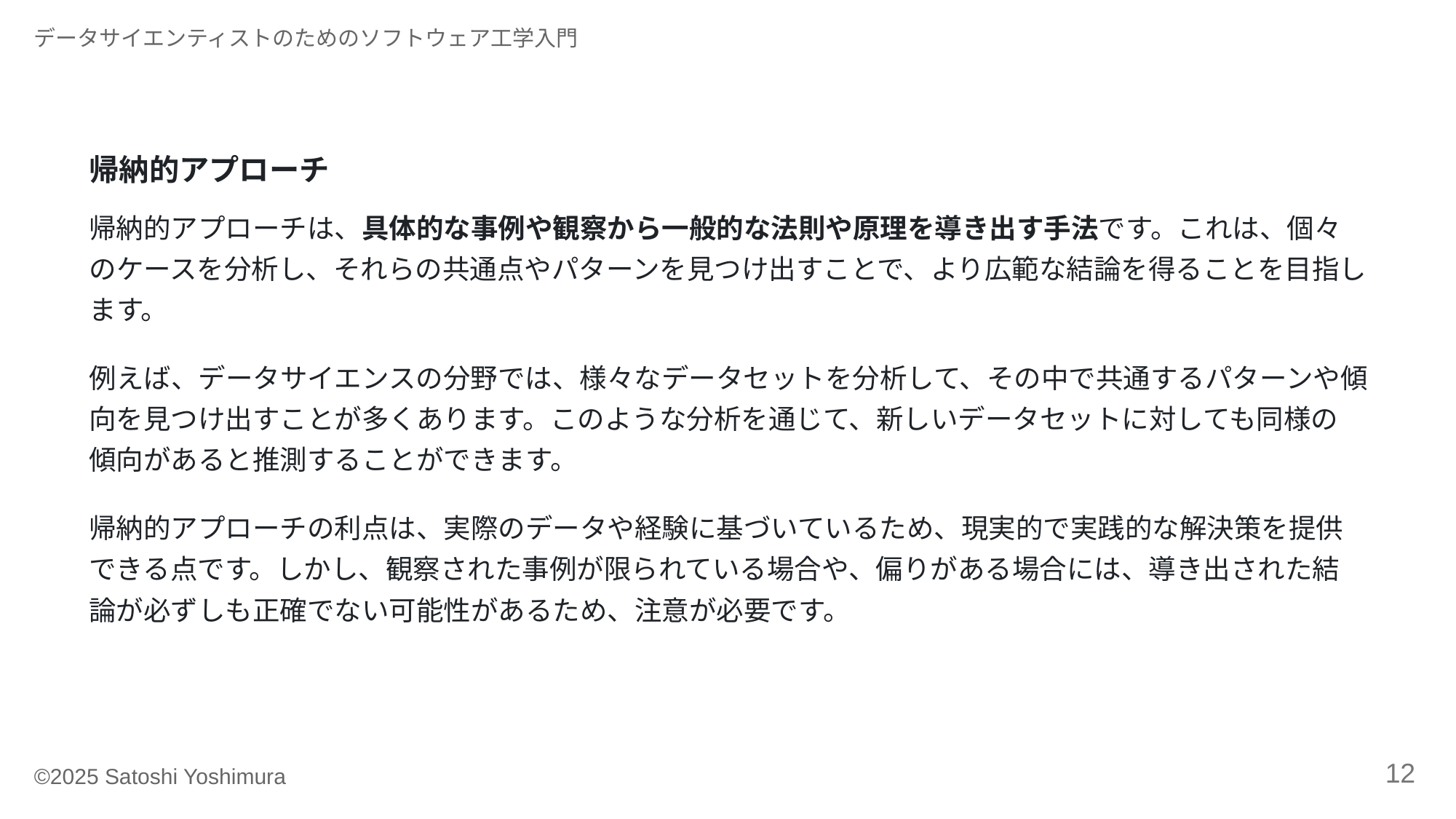

データサイエンティストのためのソフトウェア⼯学⼊⾨
帰納的アプローチ
帰納的アプローチは、具体的な事例や観察から⼀般的な法則や原理を導き出す⼿法です。これは、個々
のケースを分析し、それらの共通点やパターンを⾒つけ出すことで、より広範な結論を得ることを⽬指し
ます。
例えば、データサイエンスの分野では、様々なデータセットを分析して、その中で共通するパターンや傾
向を⾒つけ出すことが多くあります。このような分析を通じて、新しいデータセットに対しても同様の
傾向があると推測することができます。
帰納的アプローチの利点は、実際のデータや経験に基づいているため、現実的で実践的な解決策を提供
できる点です。しかし、観察された事例が限られている場合や、偏りがある場合には、導き出された結
論が必ずしも正確でない可能性があるため、注意が必要です。
12
©2025 Satoshi Yoshimura